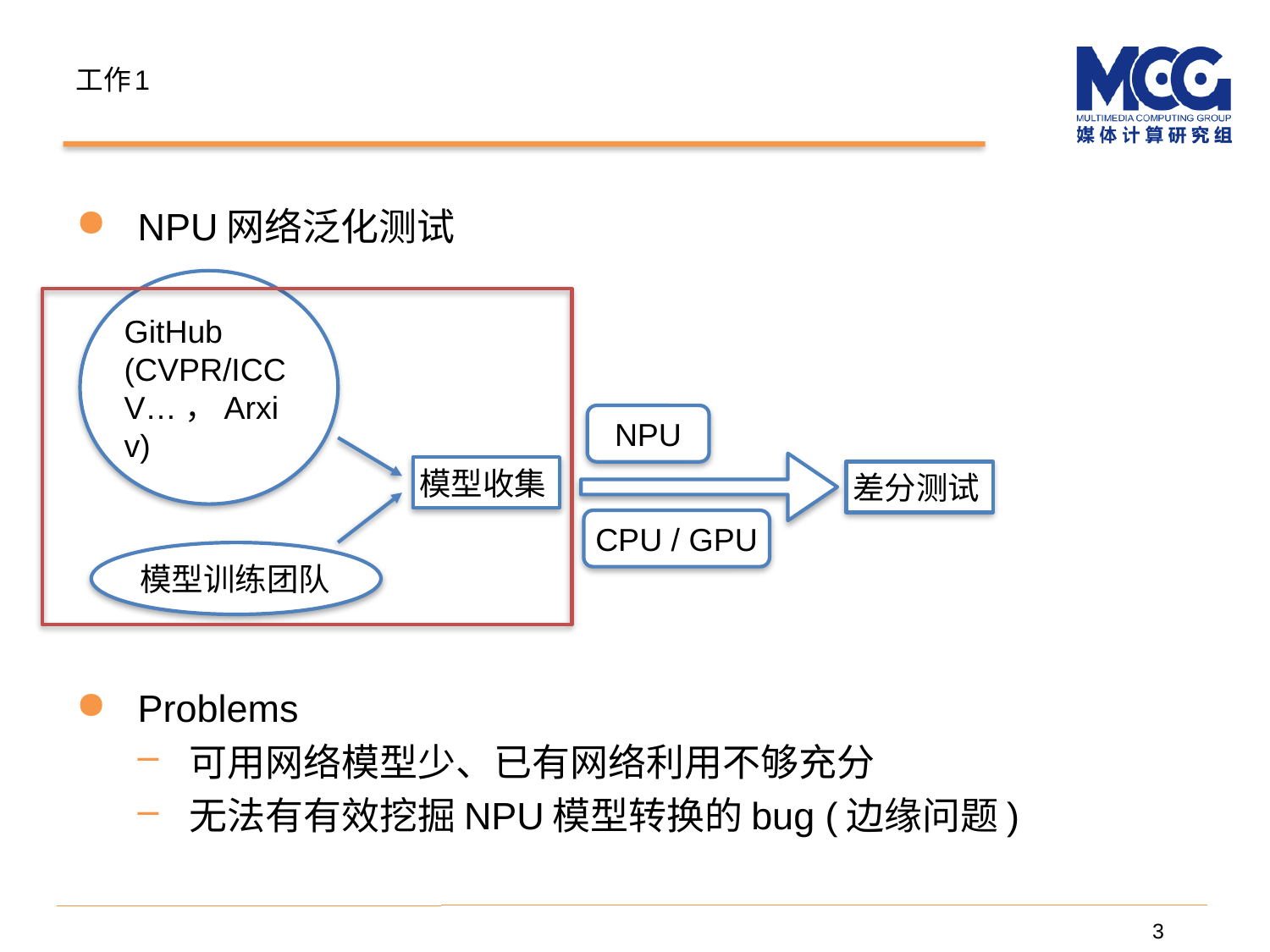

# 工作1
NPU网络泛化测试

Problems
可用网络模型少、已有网络利用不够充分
无法有有效挖掘NPU模型转换的bug (边缘问题)

GitHub (CVPR/ICCV…，Arxiv)
NPU

模型收集
差分测试
CPU / GPU
模型训练团队
3